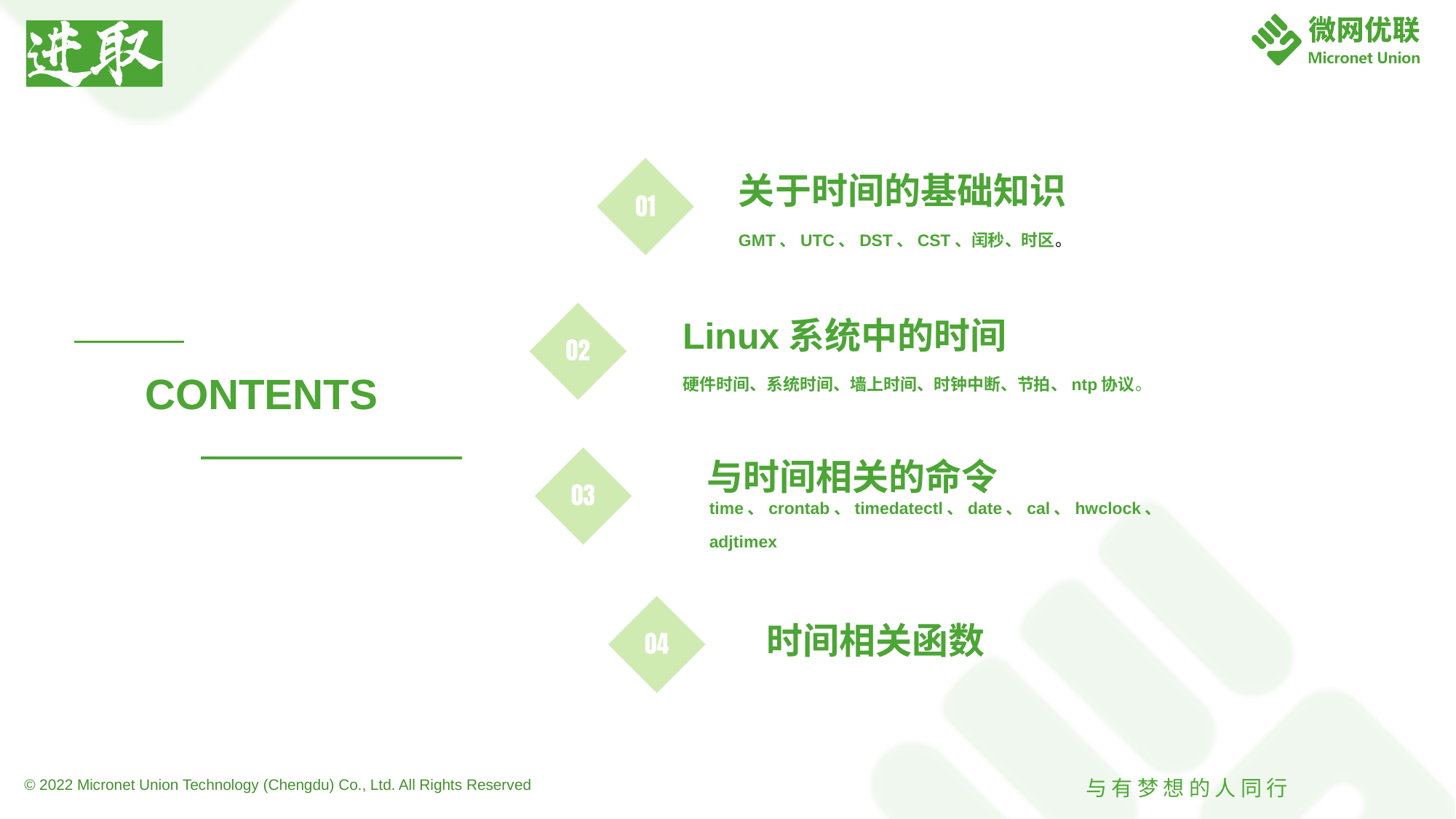

01
关于时间的基础知识
GMT、UTC、DST、CST、闰秒、时区。
02
Linux系统中的时间
硬件时间、系统时间、墙上时间、时钟中断、节拍、ntp协议。
CONTENTS
03
与时间相关的命令
time、crontab、timedatectl、date、cal、hwclock、adjtimex
04
时间相关函数